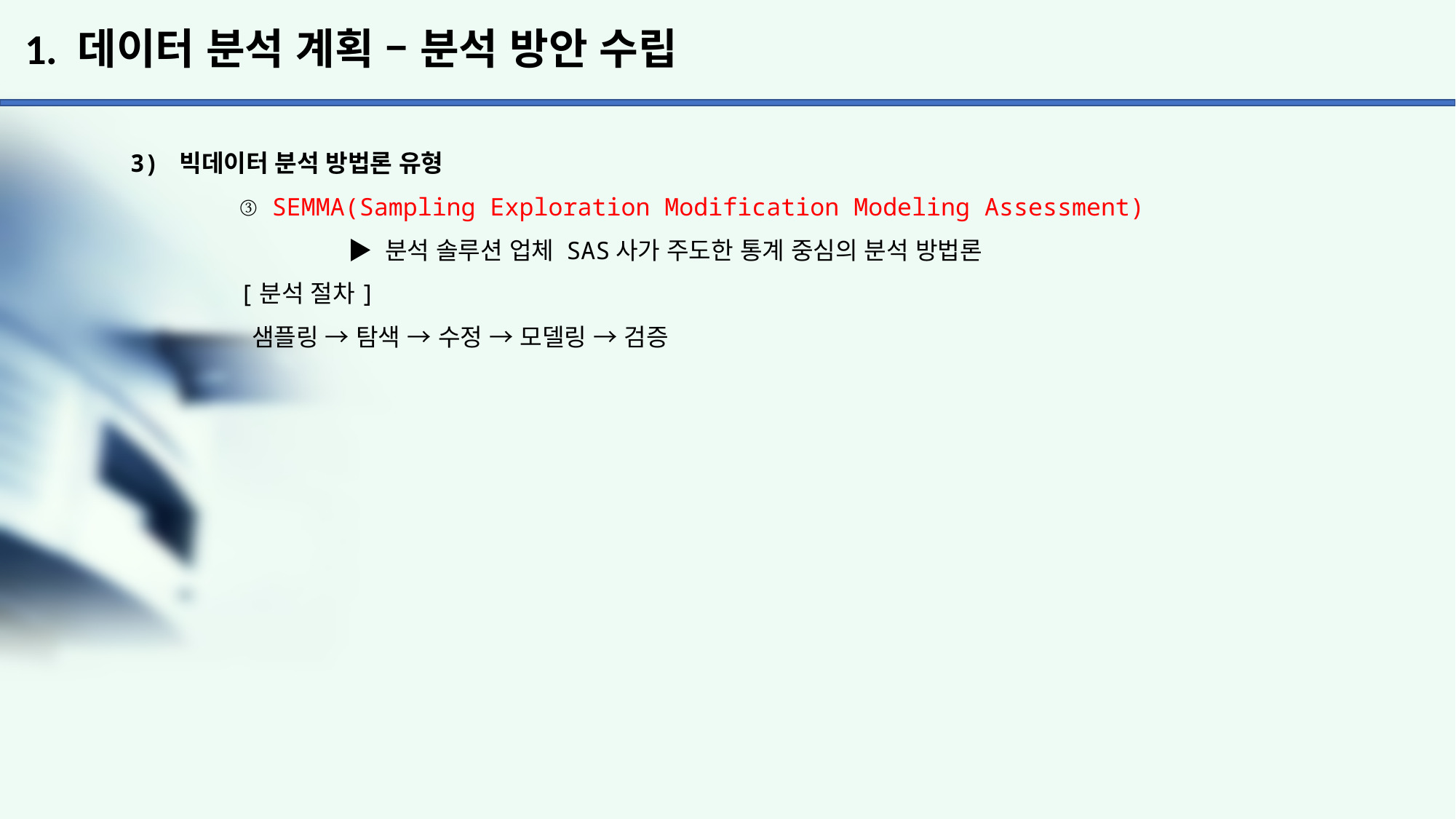

# 1. 데이터 분석 계획 – 분석 방안 수립
3) 빅데이터 분석 방법론 유형
	③ SEMMA(Sampling Exploration Modification Modeling Assessment)
		▶ 분석 솔루션 업체 SAS사가 주도한 통계 중심의 분석 방법론
 	[분석 절차]
	 샘플링 → 탐색 → 수정 → 모델링 → 검증